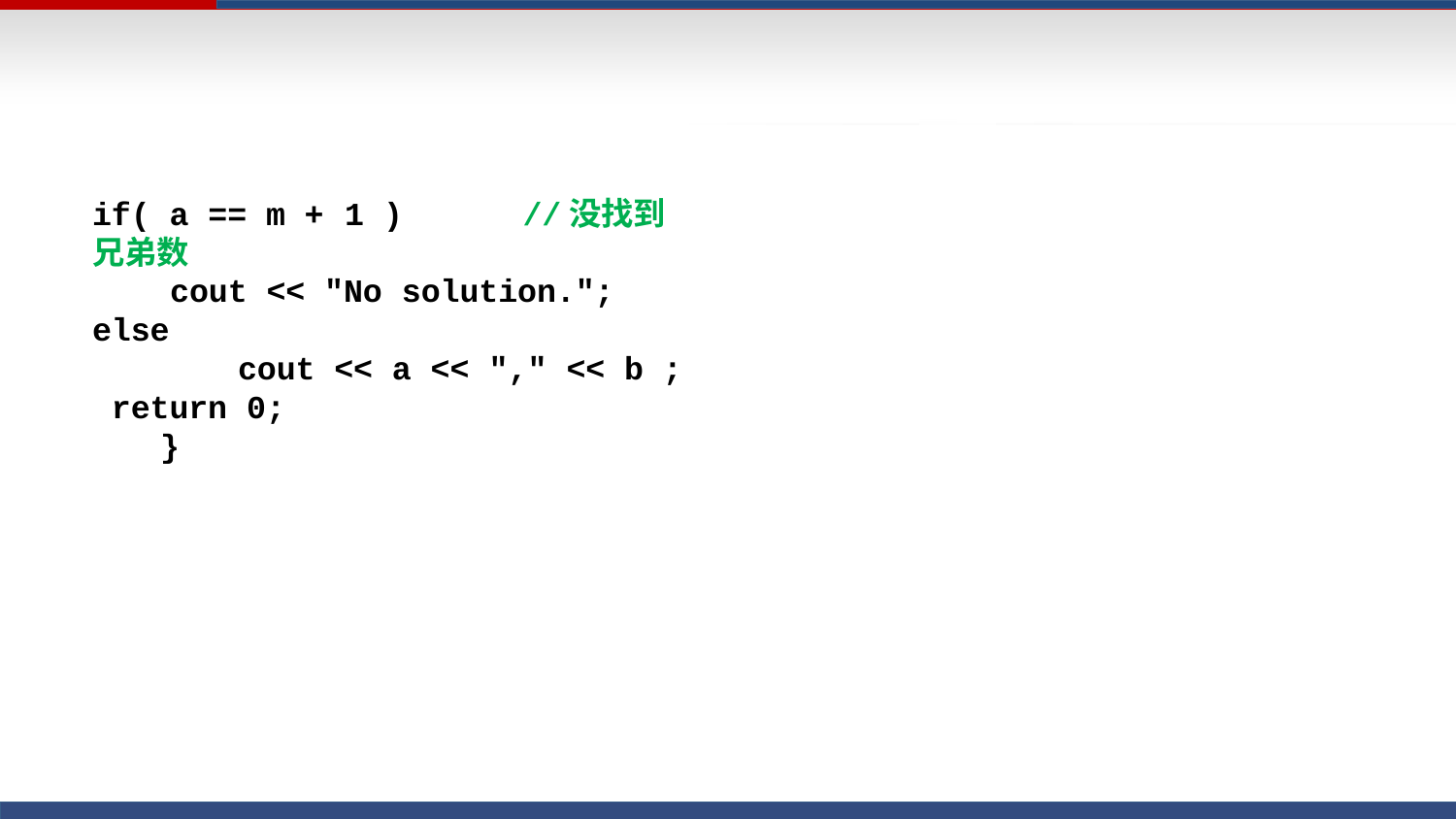

if( a == m + 1 )	//没找到兄弟数
cout << "No solution.";
else
cout << a << "," << b ;  return 0;
}